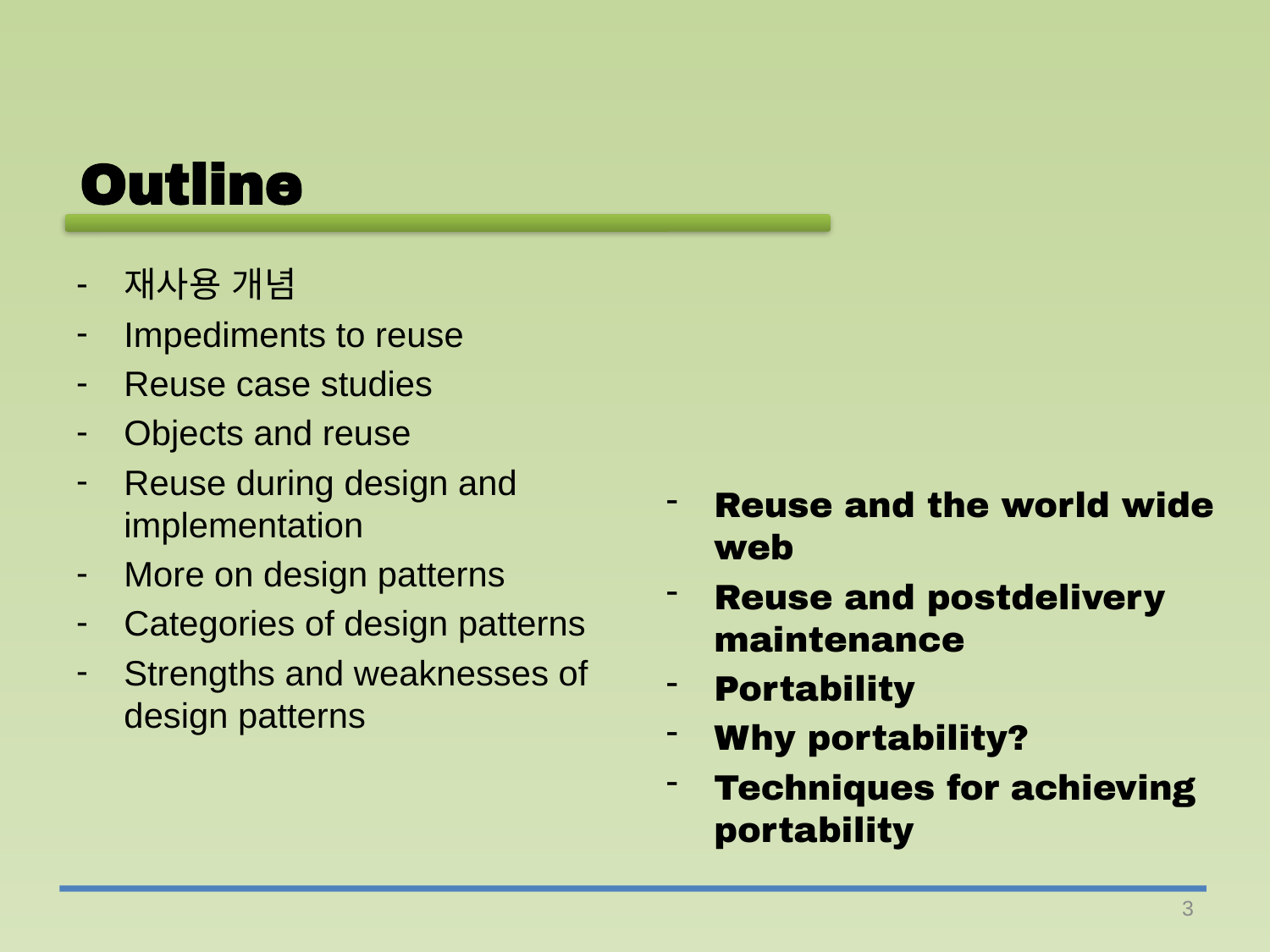

Outline

재사용 개념
Impediments to reuse
Reuse case studies
Objects and reuse
Reuse during design and implementation
More on design patterns
Categories of design patterns
Strengths and weaknesses of design patterns
Reuse and the world wide web
Reuse and postdelivery maintenance
Portability
Why portability?
Techniques for achieving portability
3